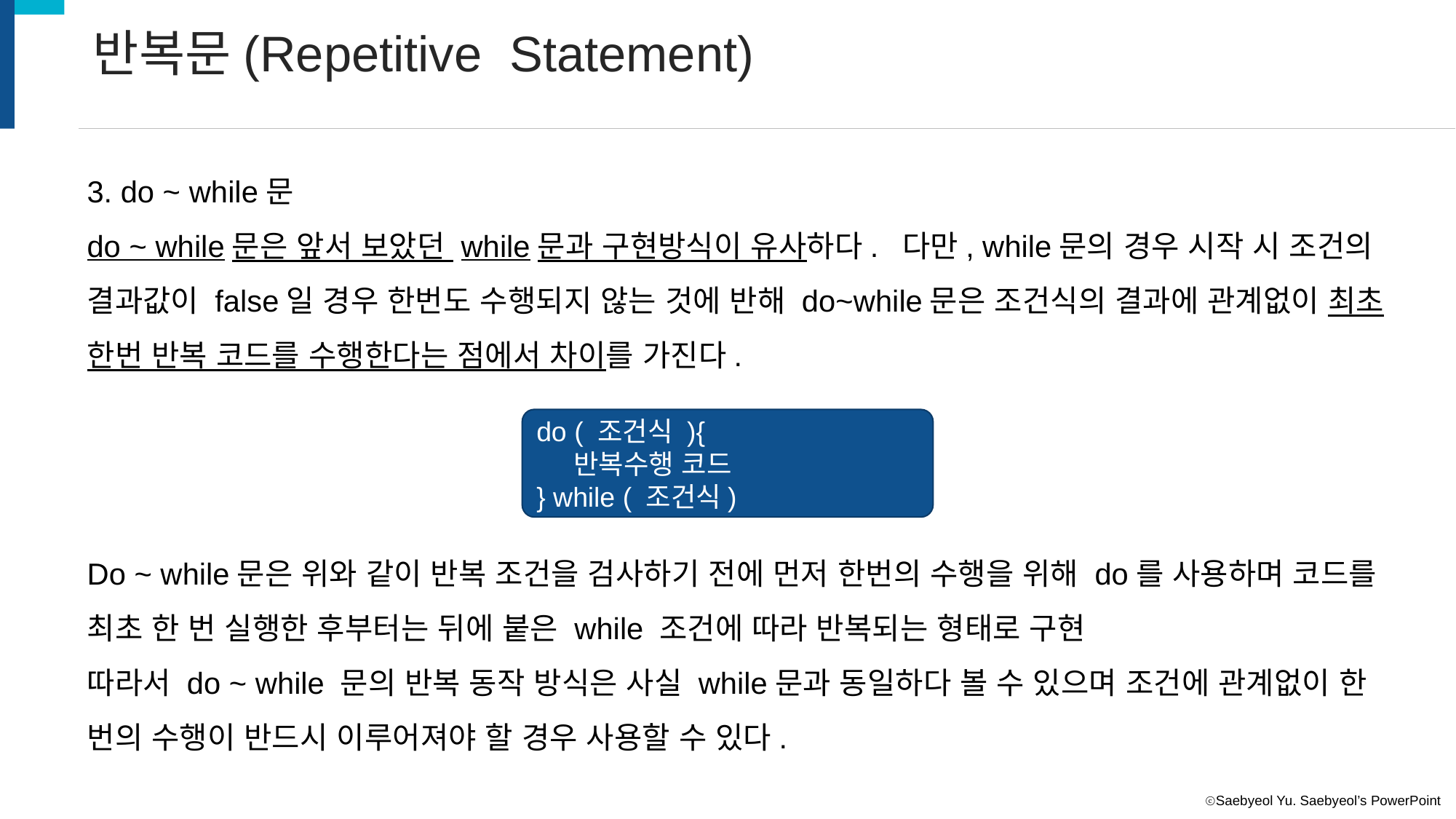

반복문(Repetitive  Statement)
3. do ~ while문
do ~ while문은 앞서 보았던 while문과 구현방식이 유사하다.  다만, while문의 경우 시작 시 조건의 결과값이 false일 경우 한번도 수행되지 않는 것에 반해 do~while문은 조건식의 결과에 관계없이 최초 한번 반복 코드를 수행한다는 점에서 차이를 가진다.

Do ~ while문은 위와 같이 반복 조건을 검사하기 전에 먼저 한번의 수행을 위해 do를 사용하며 코드를 최초 한 번 실행한 후부터는 뒤에 붙은 while 조건에 따라 반복되는 형태로 구현
따라서 do ~ while 문의 반복 동작 방식은 사실 while문과 동일하다 볼 수 있으며 조건에 관계없이 한 번의 수행이 반드시 이루어져야 할 경우 사용할 수 있다.
do ( 조건식 ){
    반복수행 코드
} while ( 조건식)